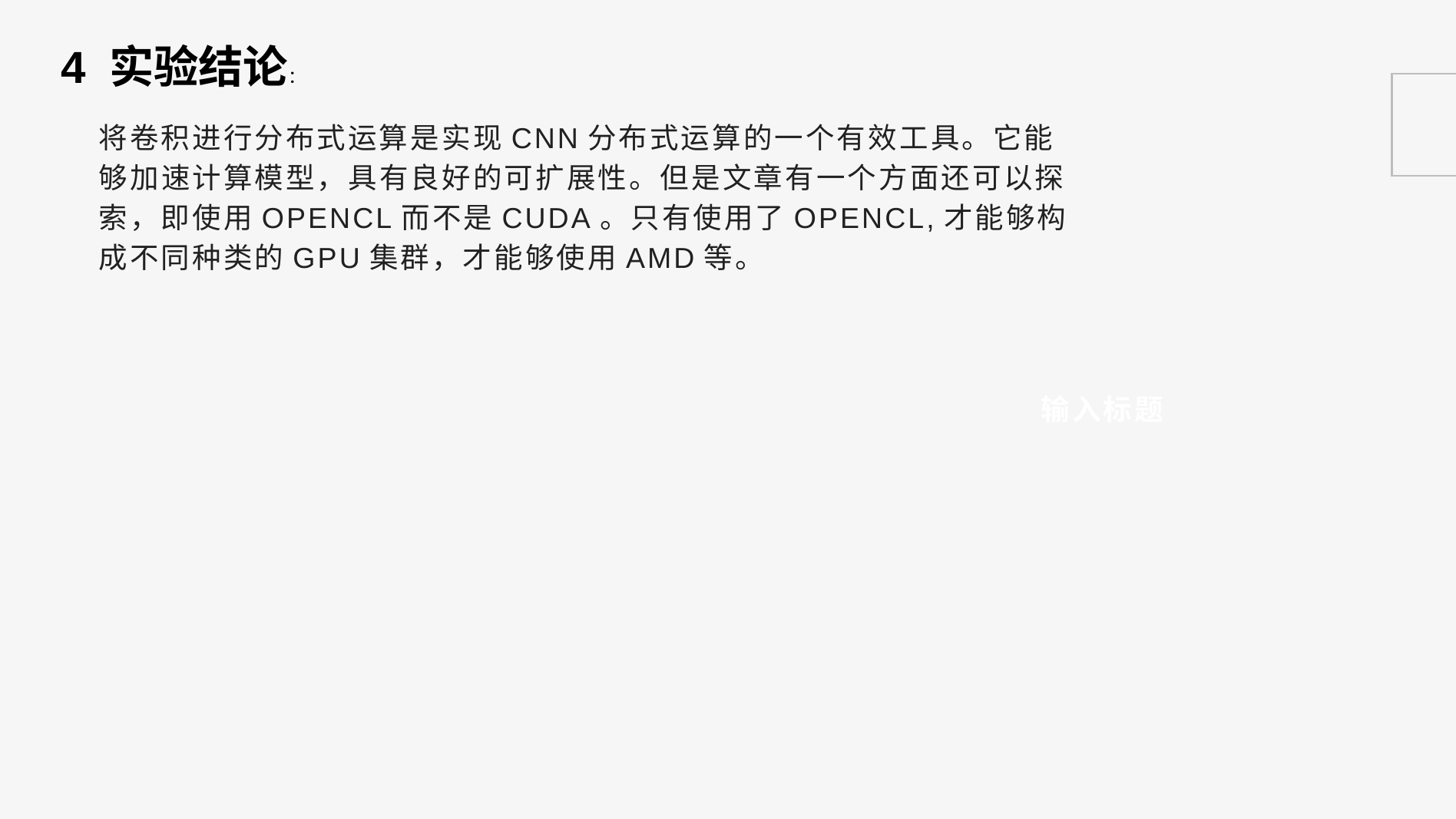

4 实验结论：

将卷积进行分布式运算是实现CNN分布式运算的一个有效工具。它能够加速计算模型，具有良好的可扩展性。但是文章有一个方面还可以探索，即使用OPENCL而不是CUDA。只有使用了OPENCL,才能够构成不同种类的GPU集群，才能够使用AMD等。

输入标题